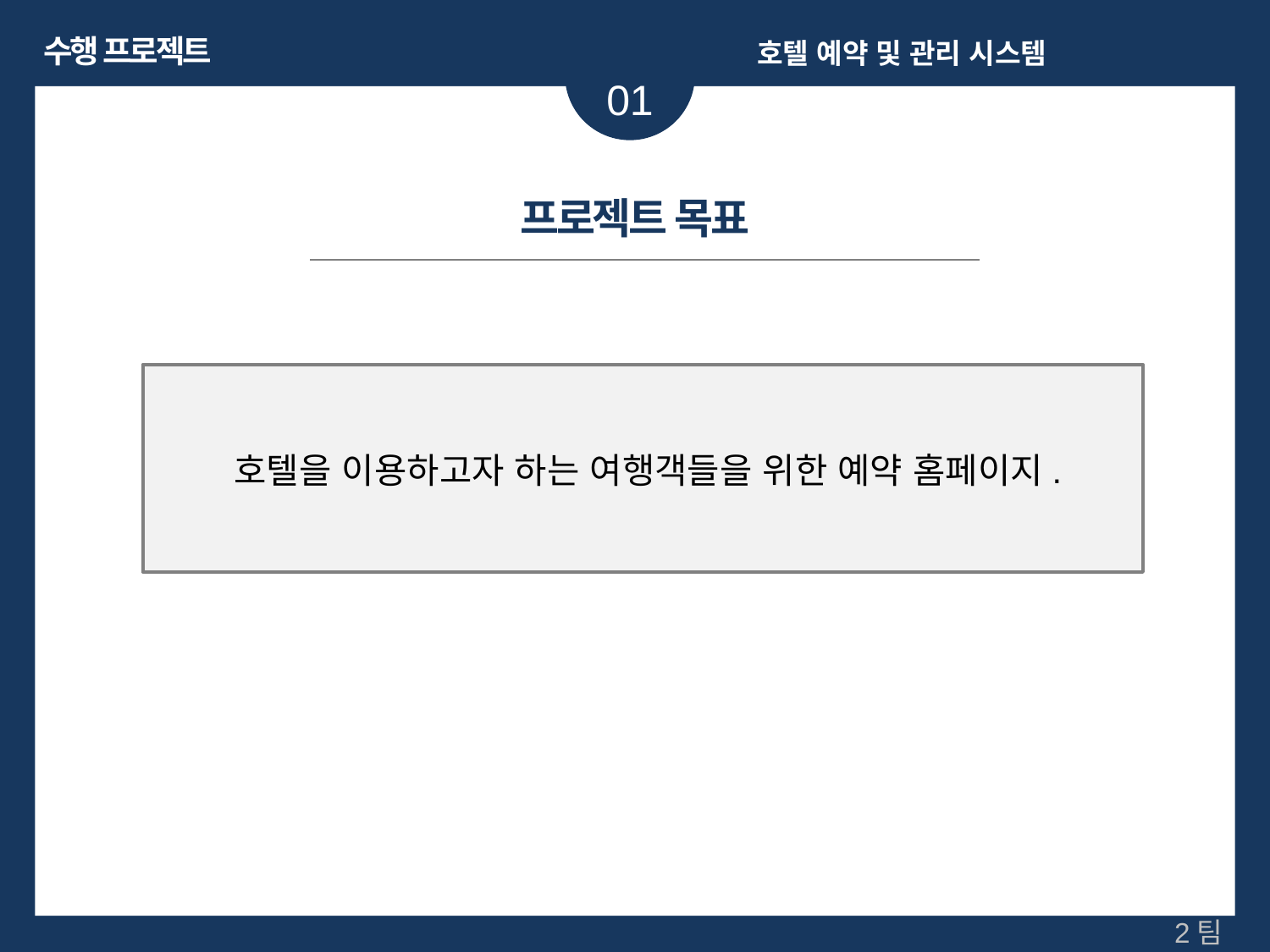

수행 프로젝트
호텔 예약 및 관리 시스템
01

프로젝트 목표

소제목
호텔을 이용하고자 하는 여행객들을 위한 예약 홈페이지.
소제목
2팀